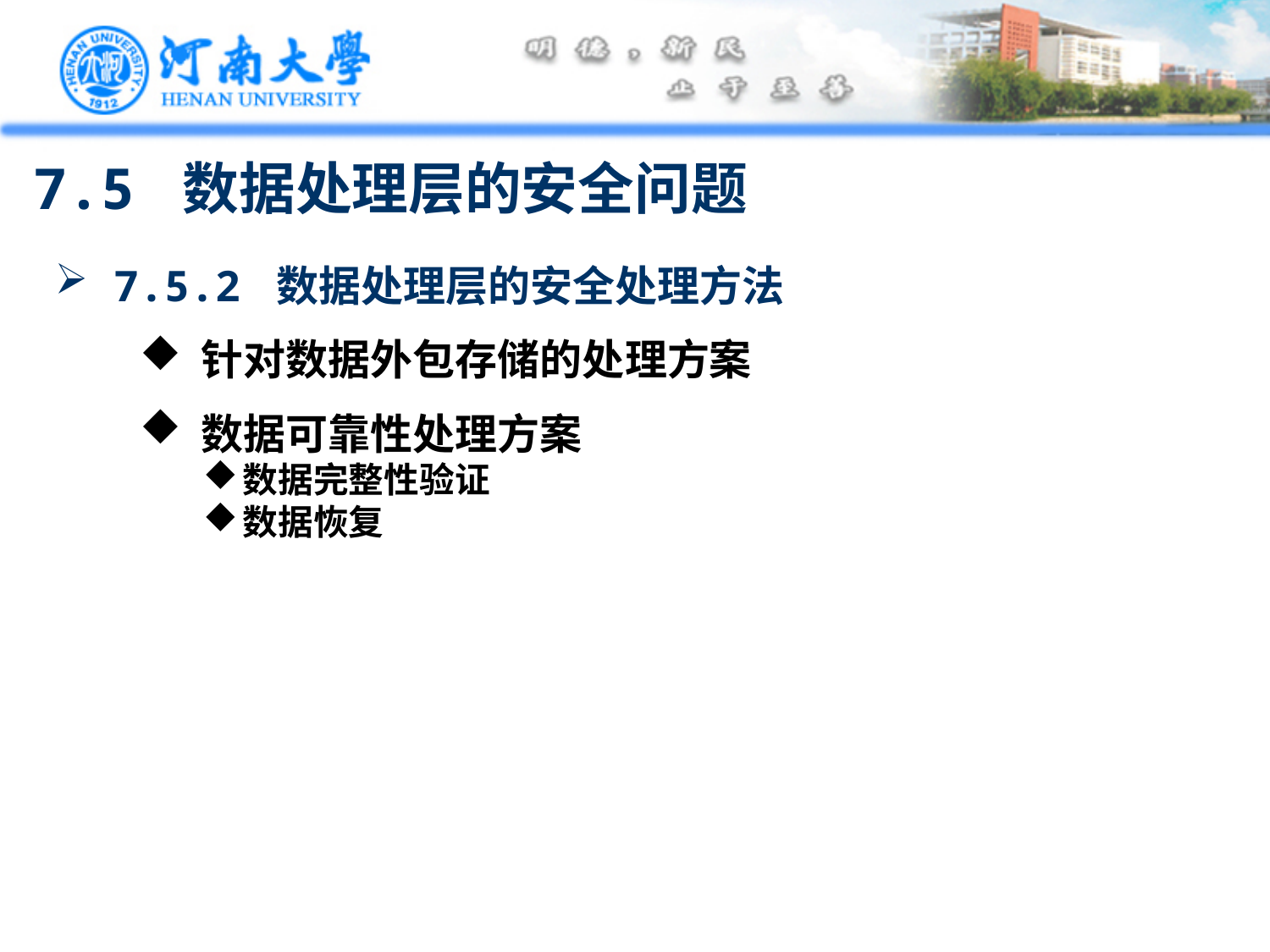

7.5 数据处理层的安全问题
 7.5.2 数据处理层的安全处理方法
 针对数据外包存储的处理方案
 数据可靠性处理方案
数据完整性验证
数据恢复